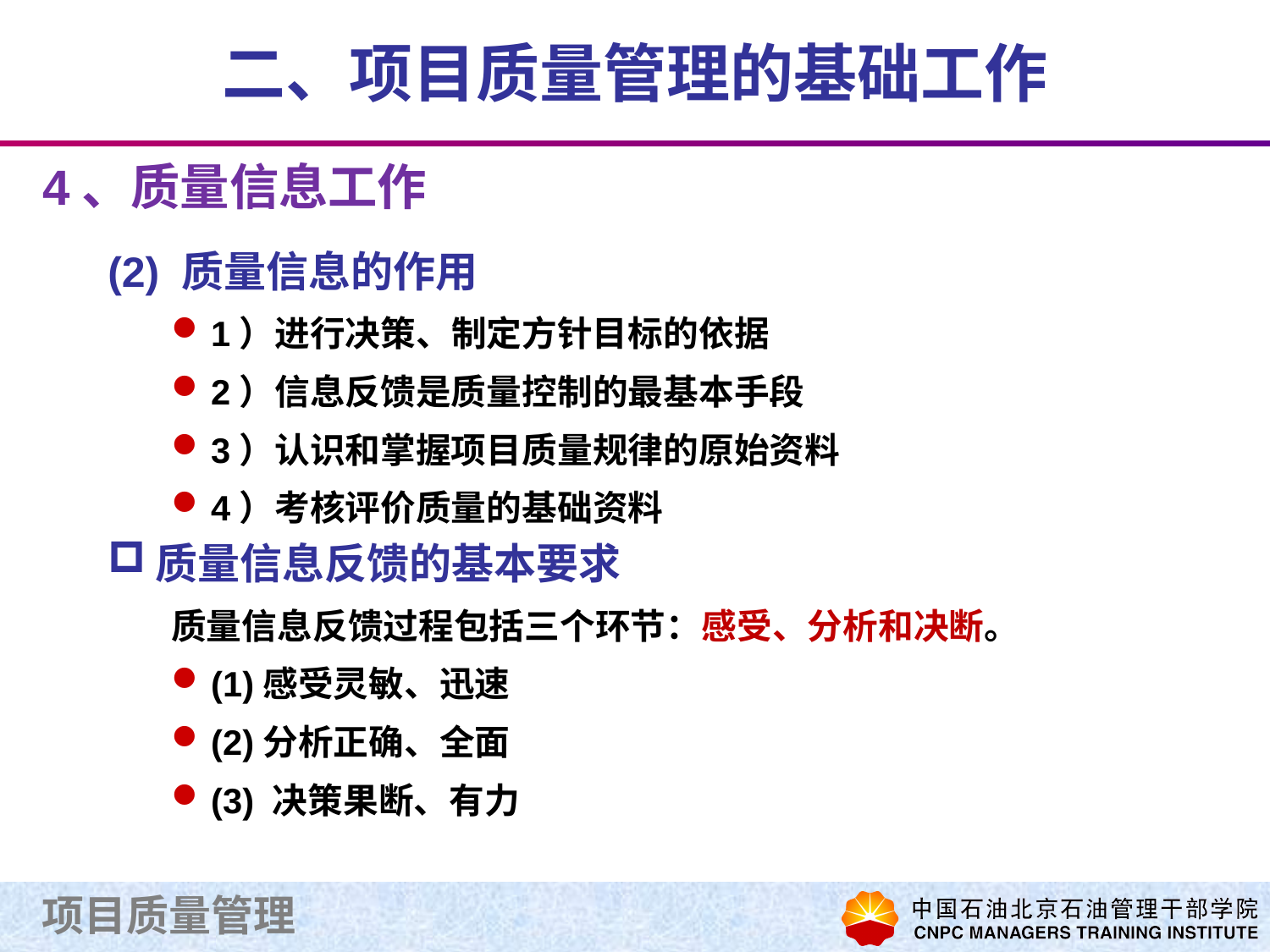

二、项目质量管理的基础工作
4、质量信息工作
(2) 质量信息的作用
1）进行决策、制定方针目标的依据
2）信息反馈是质量控制的最基本手段
3）认识和掌握项目质量规律的原始资料
4）考核评价质量的基础资料
质量信息反馈的基本要求
质量信息反馈过程包括三个环节：感受、分析和决断。
(1)感受灵敏、迅速
(2)分析正确、全面
(3) 决策果断、有力